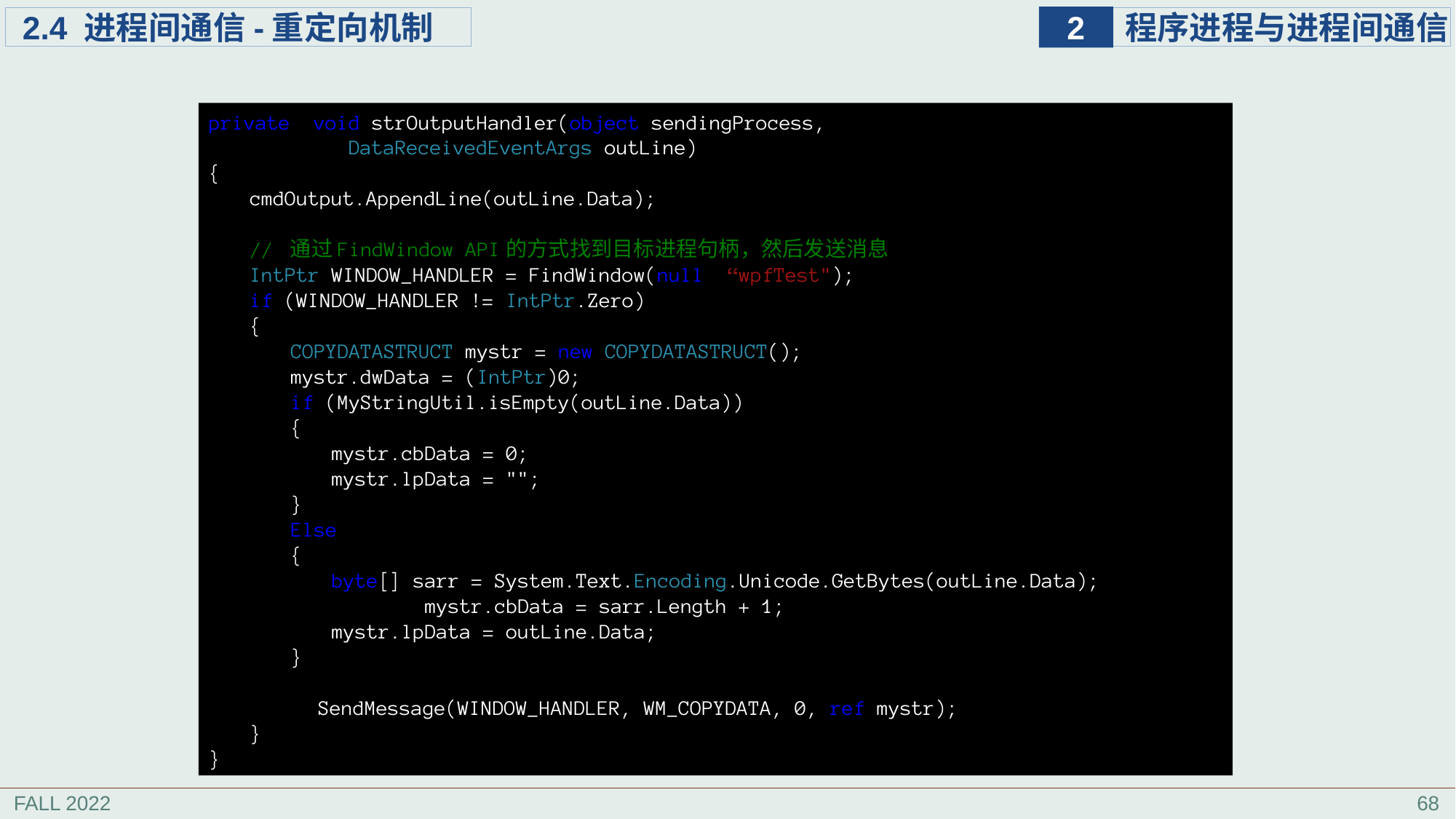

private  void strOutputHandler(object sendingProcess,
            DataReceivedEventArgs outLine)
{
cmdOutput.AppendLine(outLine.Data);

// 通过FindWindow API的方式找到目标进程句柄，然后发送消息
IntPtr WINDOW_HANDLER = FindWindow(null, “wpfTest");
if (WINDOW_HANDLER != IntPtr.Zero)
{
COPYDATASTRUCT mystr = new COPYDATASTRUCT();
mystr.dwData = (IntPtr)0;
if (MyStringUtil.isEmpty(outLine.Data))
{
mystr.cbData = 0;
mystr.lpData = "";
}
Else
{
byte[] sarr = System.Text.Encoding.Unicode.GetBytes(outLine.Data);                   mystr.cbData = sarr.Length + 1;
mystr.lpData = outLine.Data;
}

	SendMessage(WINDOW_HANDLER, WM_COPYDATA, 0, ref mystr);
}
}